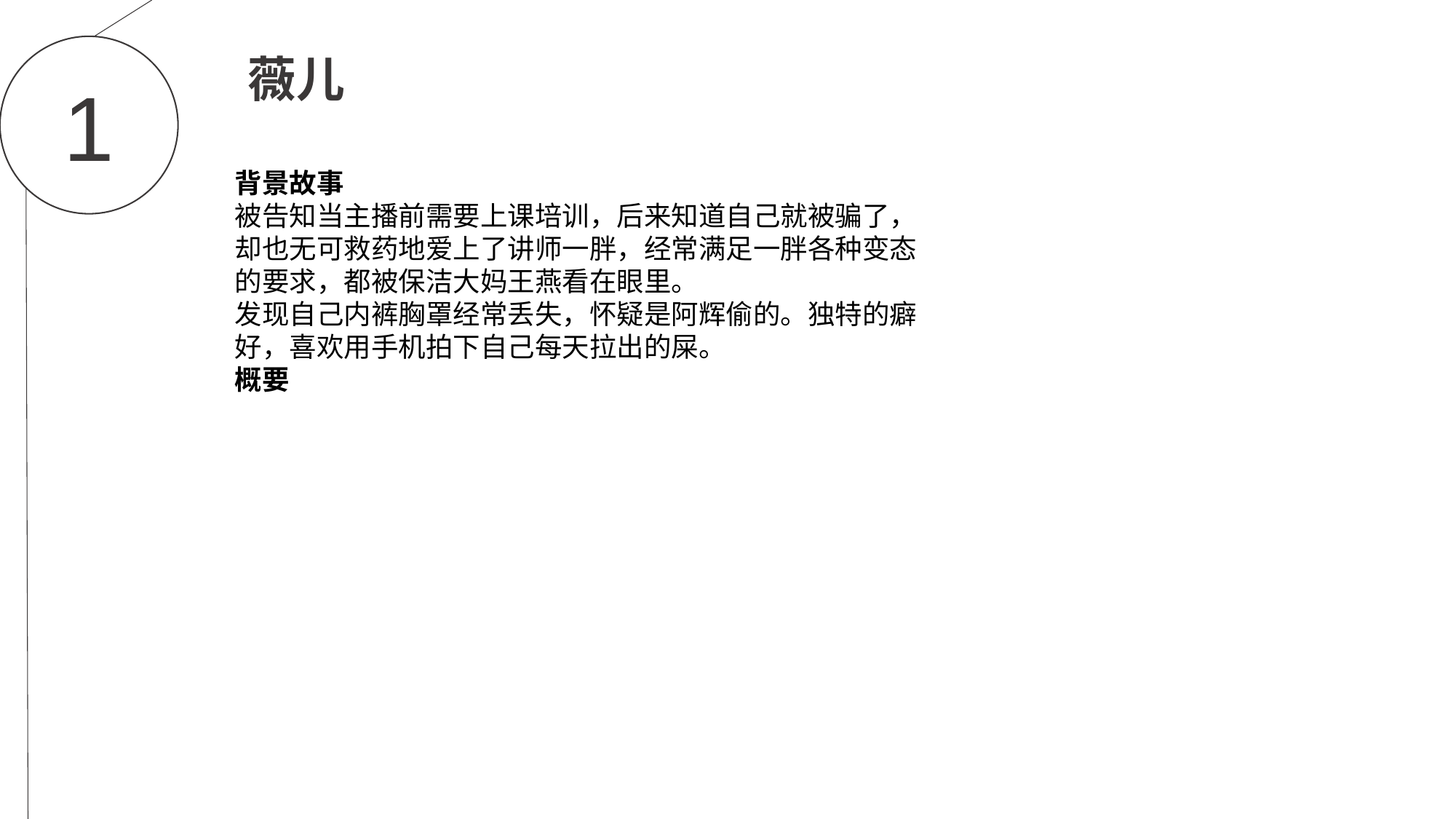

1
薇儿
背景故事
被告知当主播前需要上课培训，后来知道自己就被骗了，却也无可救药地爱上了讲师一胖，经常满足一胖各种变态的要求，都被保洁大妈王燕看在眼里。
发现自己内裤胸罩经常丢失，怀疑是阿辉偷的。独特的癖好，喜欢用手机拍下自己每天拉出的屎。
概要